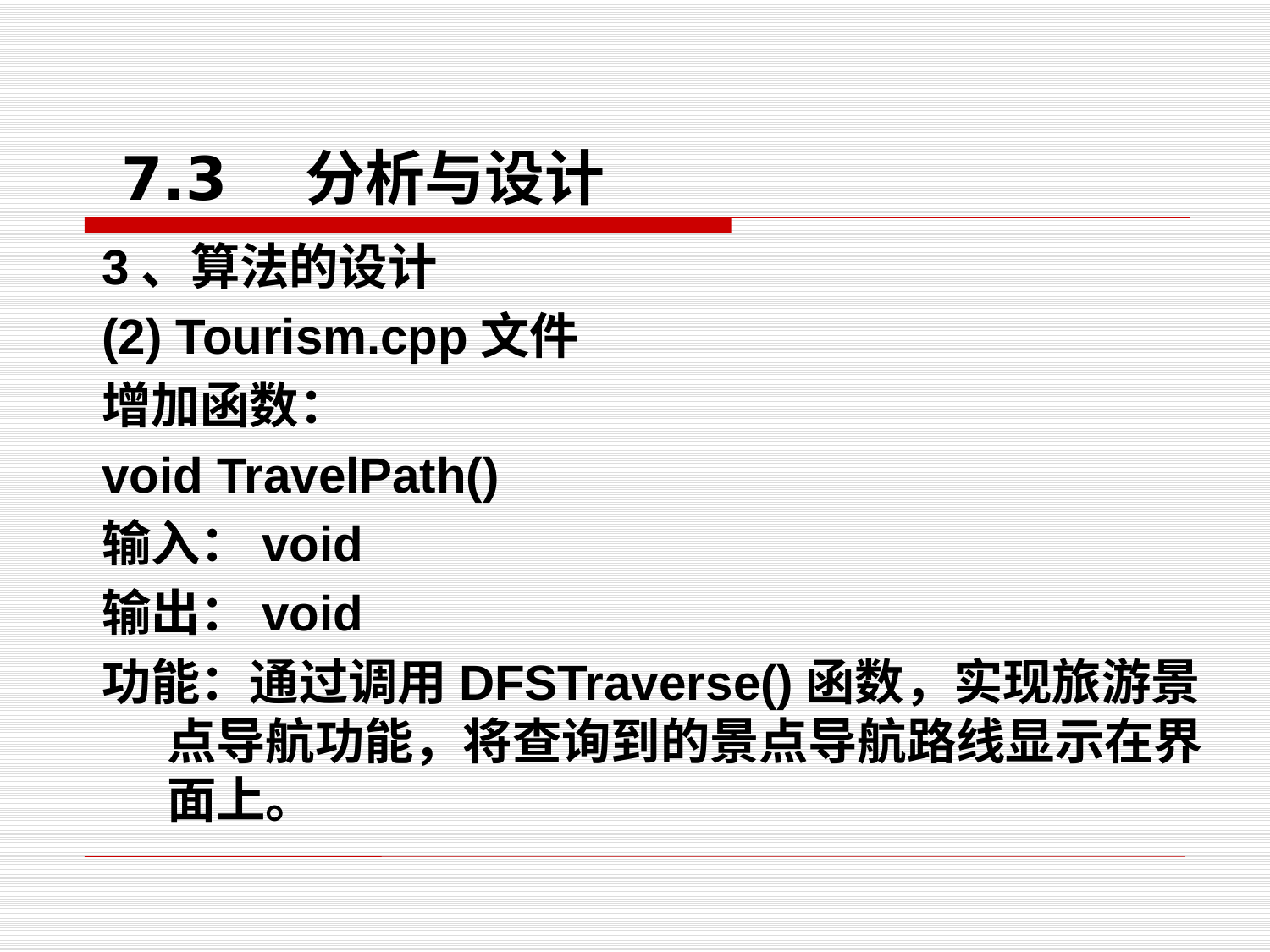

7.3   分析与设计
# 3、算法的设计
(2) Tourism.cpp文件
增加函数：
void TravelPath()
输入：void
输出：void
功能：通过调用DFSTraverse()函数，实现旅游景点导航功能，将查询到的景点导航路线显示在界面上。